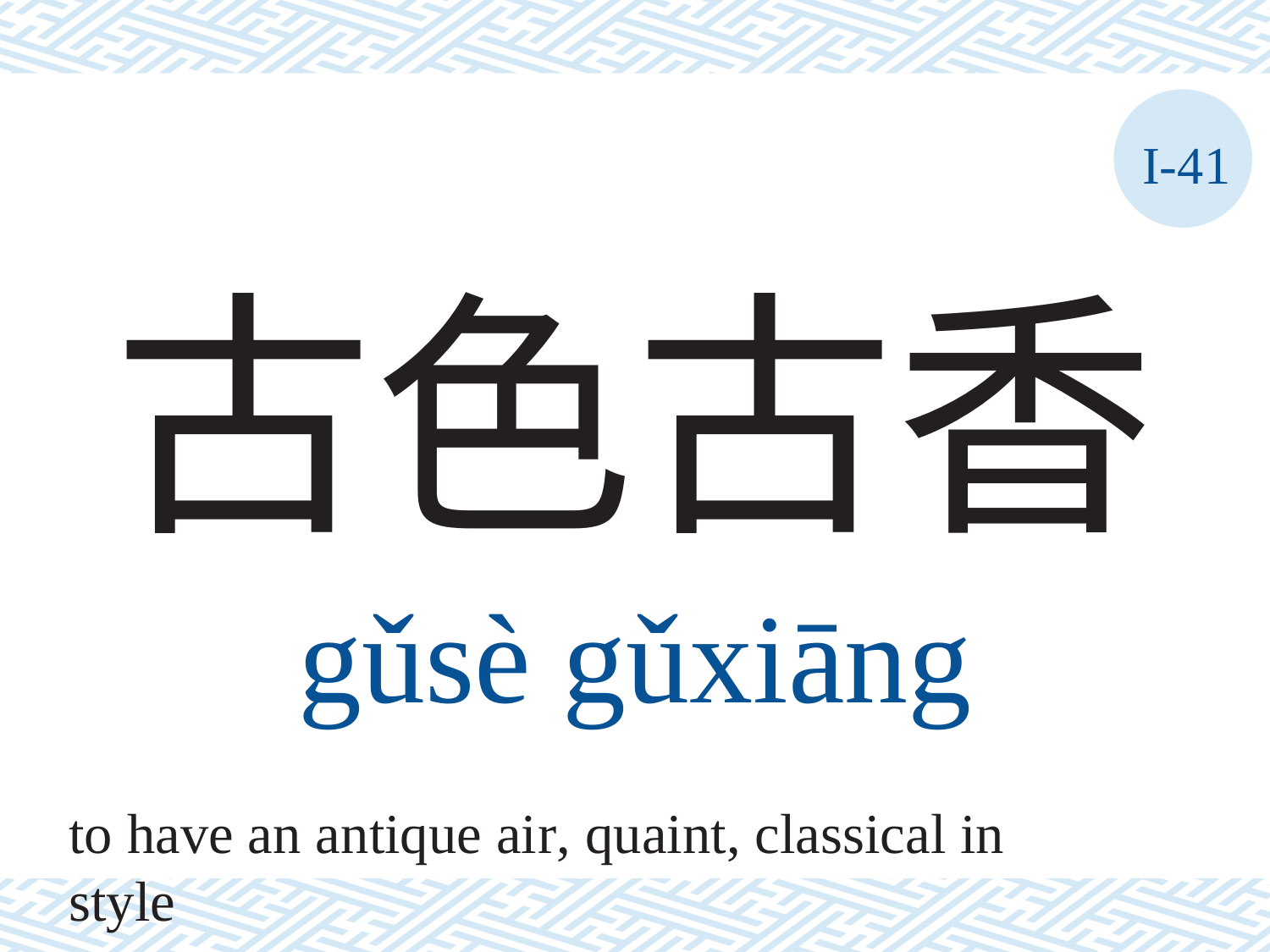

I-41
# 古色古香
gǔsè	gǔxiāng
to have an antique air, quaint, classical in style